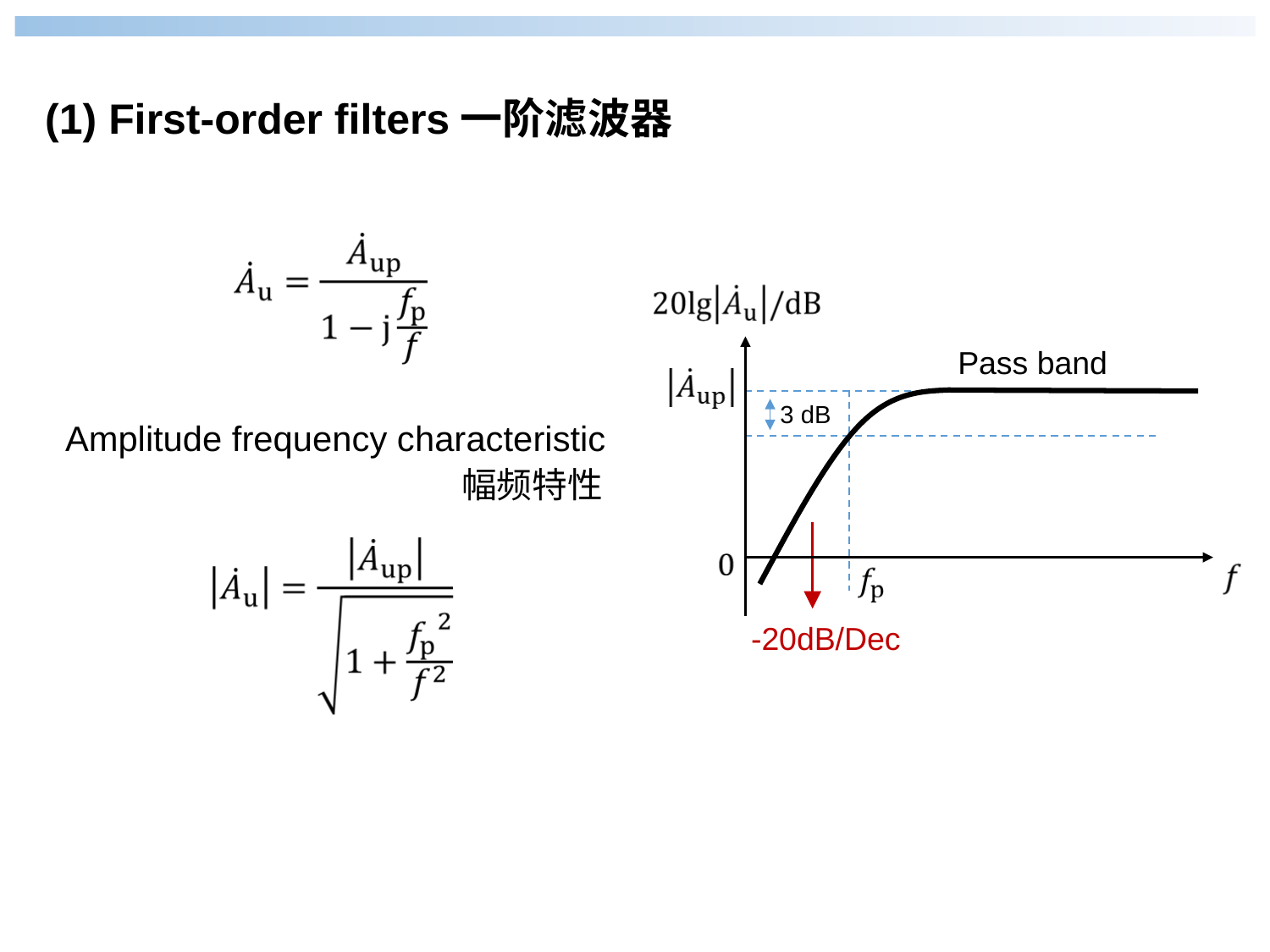

(1) First-order filters一阶滤波器

Pass band

3 dB
Amplitude frequency characteristic
幅频特性
-20dB/Dec